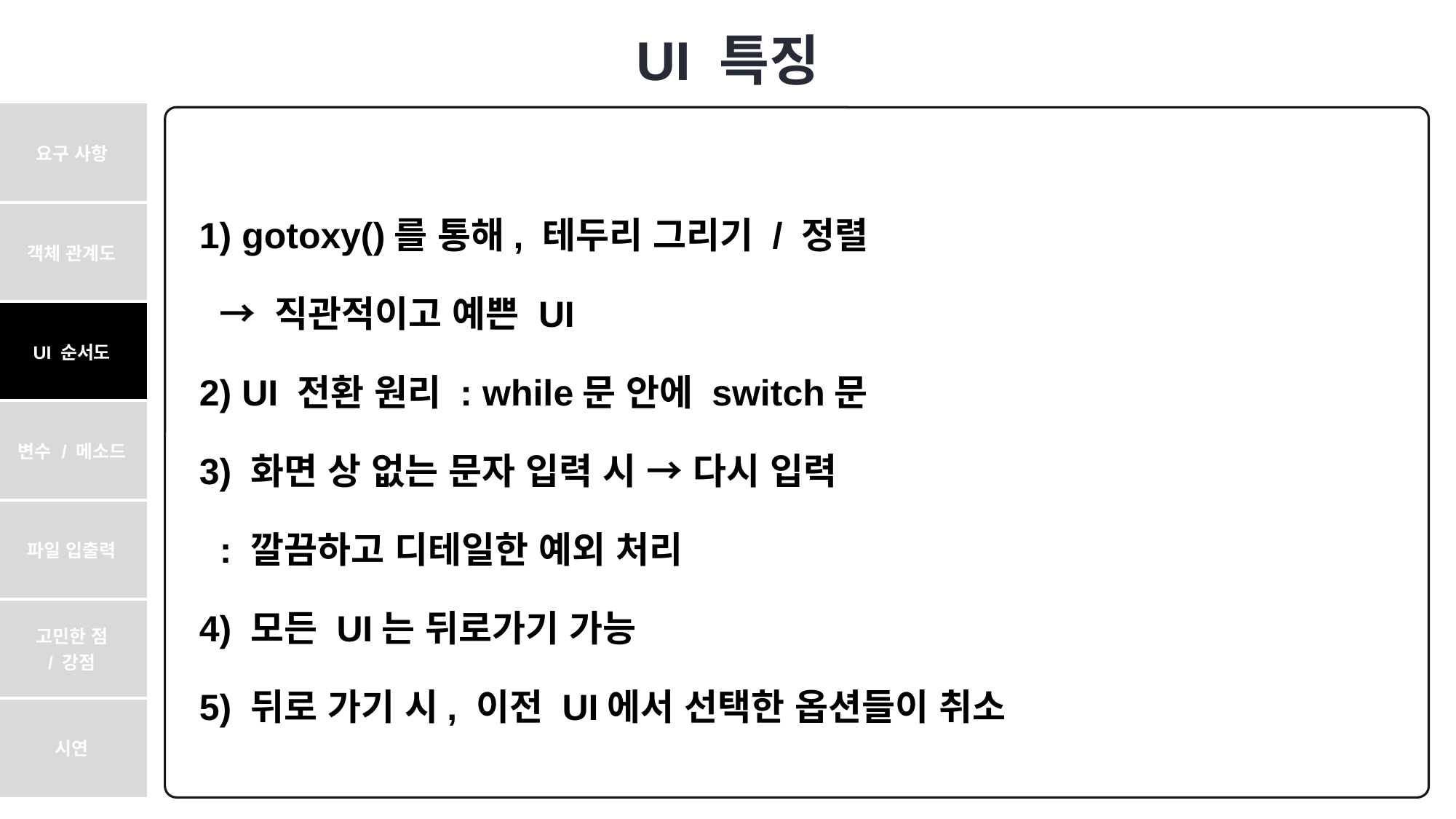

UI 특징
| 요구 사항 |
| --- |
| 객체 관계도 |
| UI 순서도 |
| 변수 / 메소드 |
| 파일 입출력 |
| 고민한 점 / 강점 |
| 시연 |
  1) gotoxy()를 통해, 테두리 그리기 / 정렬
    → 직관적이고 예쁜 UI
  2) UI 전환 원리 : while문 안에 switch문
  3) 화면 상 없는 문자 입력 시 → 다시 입력
    : 깔끔하고 디테일한 예외 처리
  4) 모든 UI는 뒤로가기 가능
  5) 뒤로 가기 시, 이전 UI에서 선택한 옵션들이 취소